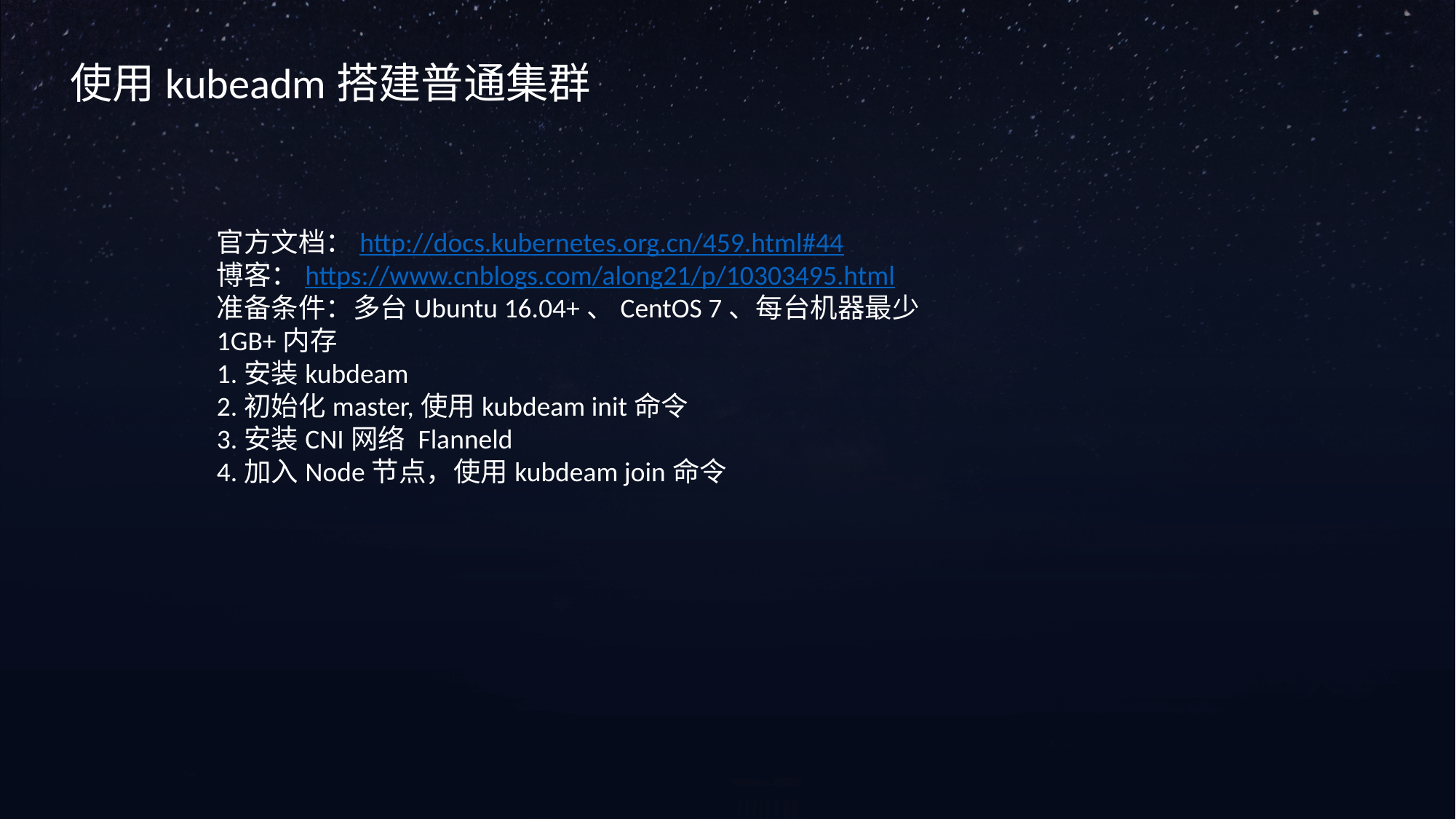

使用kubeadm搭建普通集群

官方文档：http://docs.kubernetes.org.cn/459.html#44
博客：https://www.cnblogs.com/along21/p/10303495.html
准备条件：多台Ubuntu 16.04+、CentOS 7、每台机器最少1GB+内存
1.安装kubdeam
2.初始化master,使用kubdeam init命令
3.安装CNI网络 Flanneld
4.加入Node节点，使用kubdeam join命令